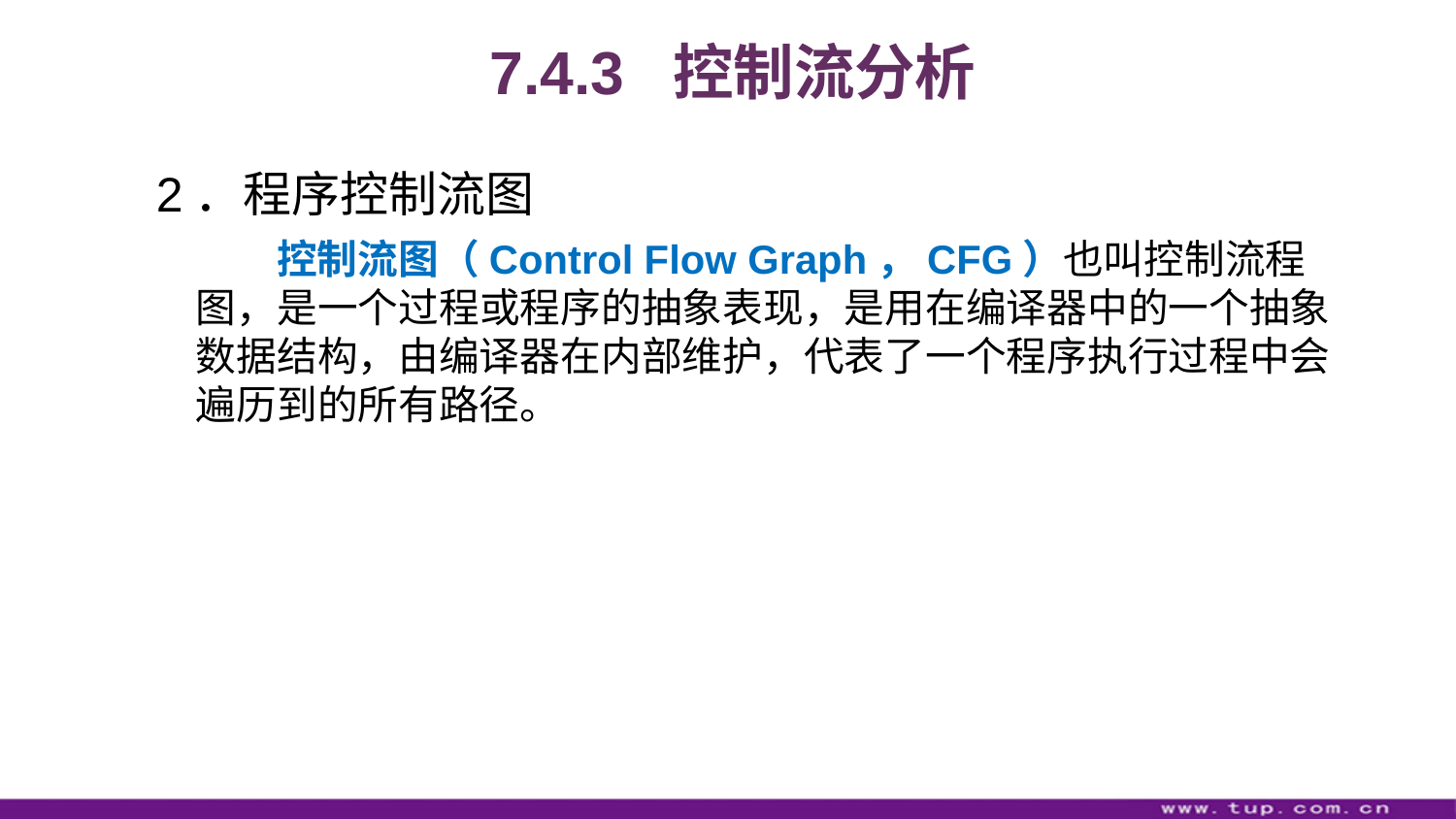

7.4.3  控制流分析
2．程序控制流图
控制流图（Control Flow Graph，CFG）也叫控制流程图，是一个过程或程序的抽象表现，是用在编译器中的一个抽象数据结构，由编译器在内部维护，代表了一个程序执行过程中会遍历到的所有路径。